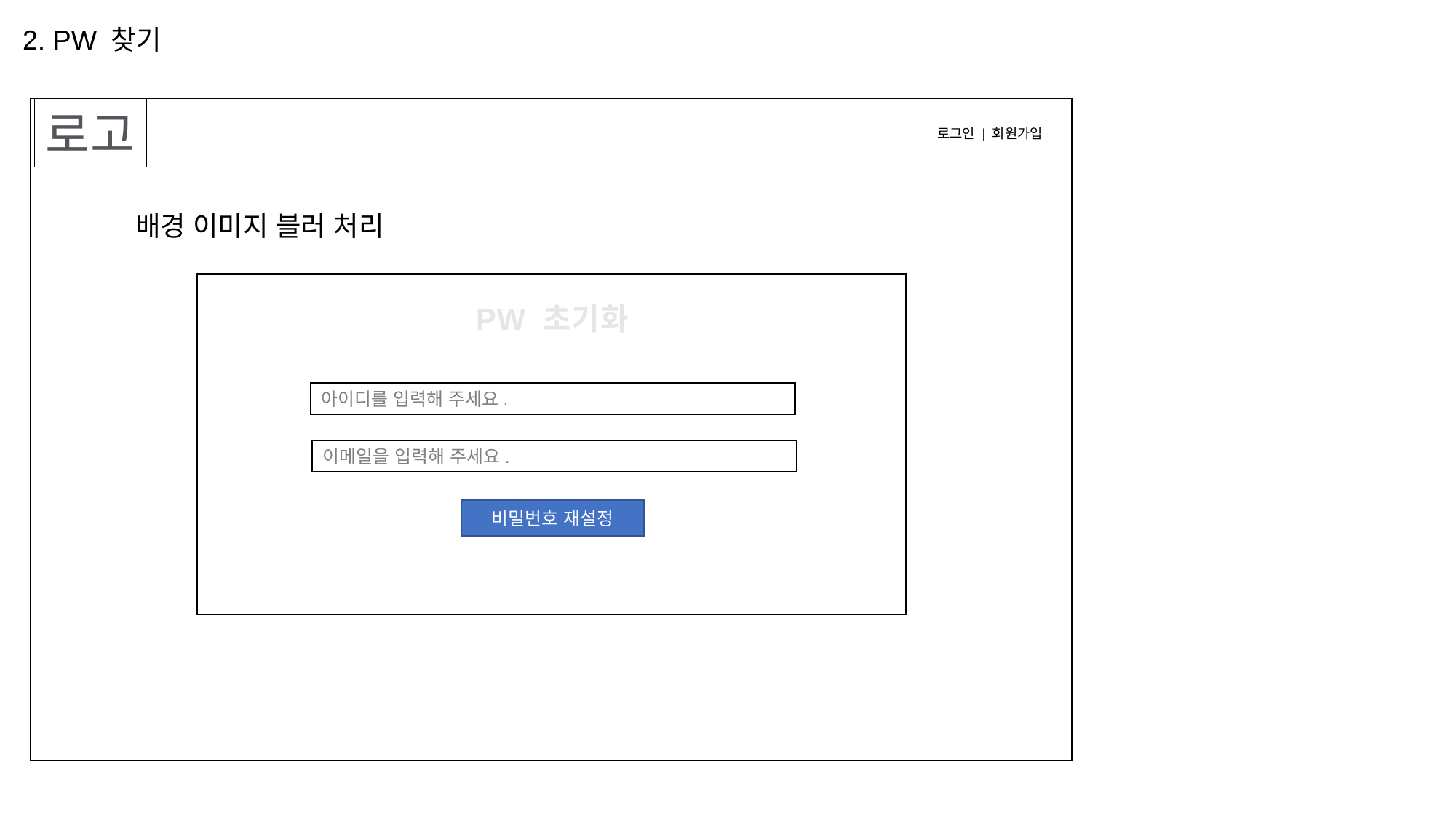

2. PW 찾기

로고
로그인 | 회원가입
배경 이미지 블러 처리

PW 초기화
아이디를 입력해 주세요.
이메일을 입력해 주세요.
비밀번호 재설정